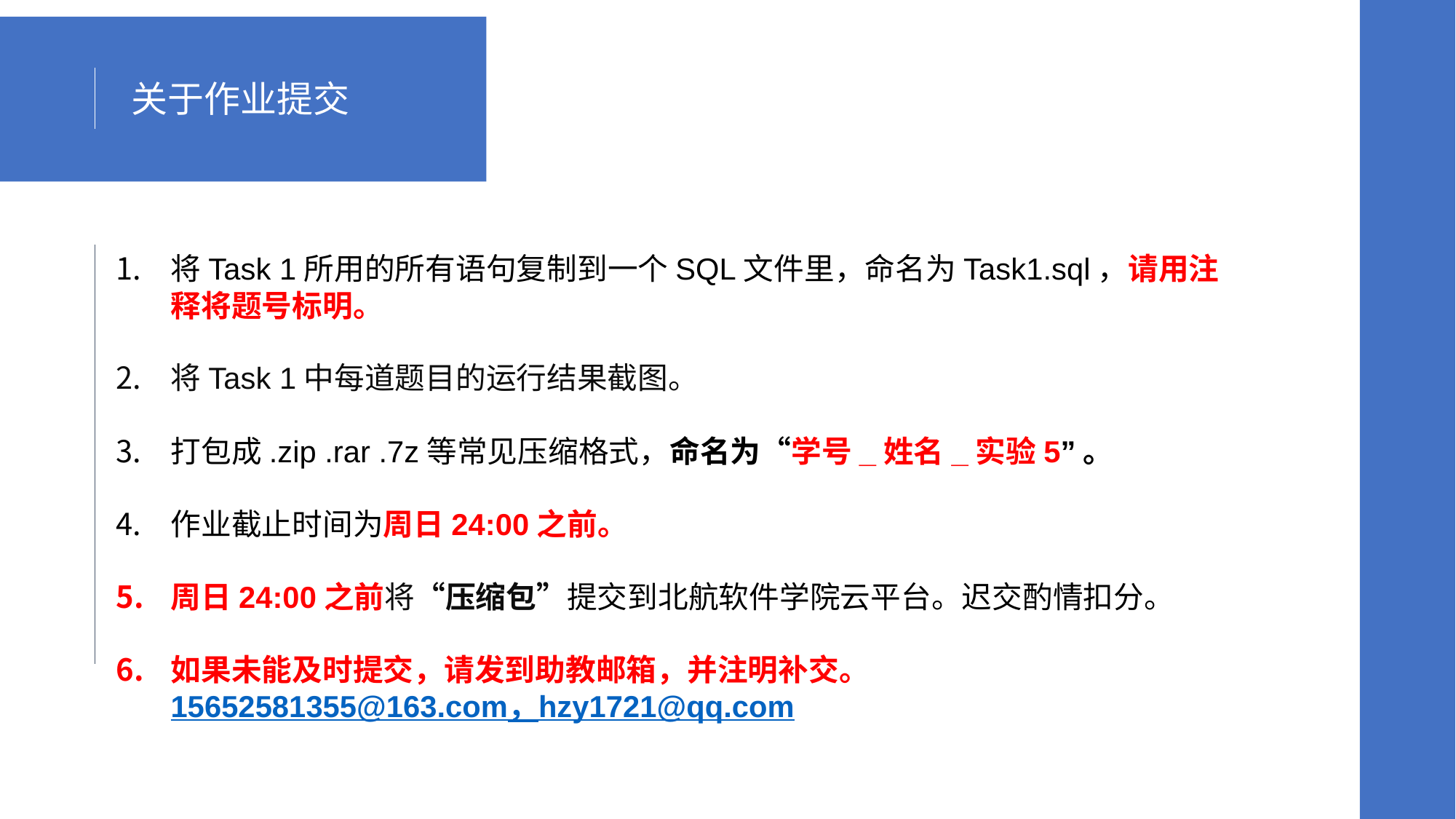

关于作业提交
将Task 1所用的所有语句复制到一个SQL文件里，命名为Task1.sql，请用注释将题号标明。

将Task 1中每道题目的运行结果截图。

打包成.zip .rar .7z等常见压缩格式，命名为“学号_姓名_实验5”。

作业截止时间为周日24:00之前。

周日24:00之前将“压缩包”提交到北航软件学院云平台。迟交酌情扣分。

如果未能及时提交，请发到助教邮箱，并注明补交。
15652581355@163.com，
hzy1721@qq.com